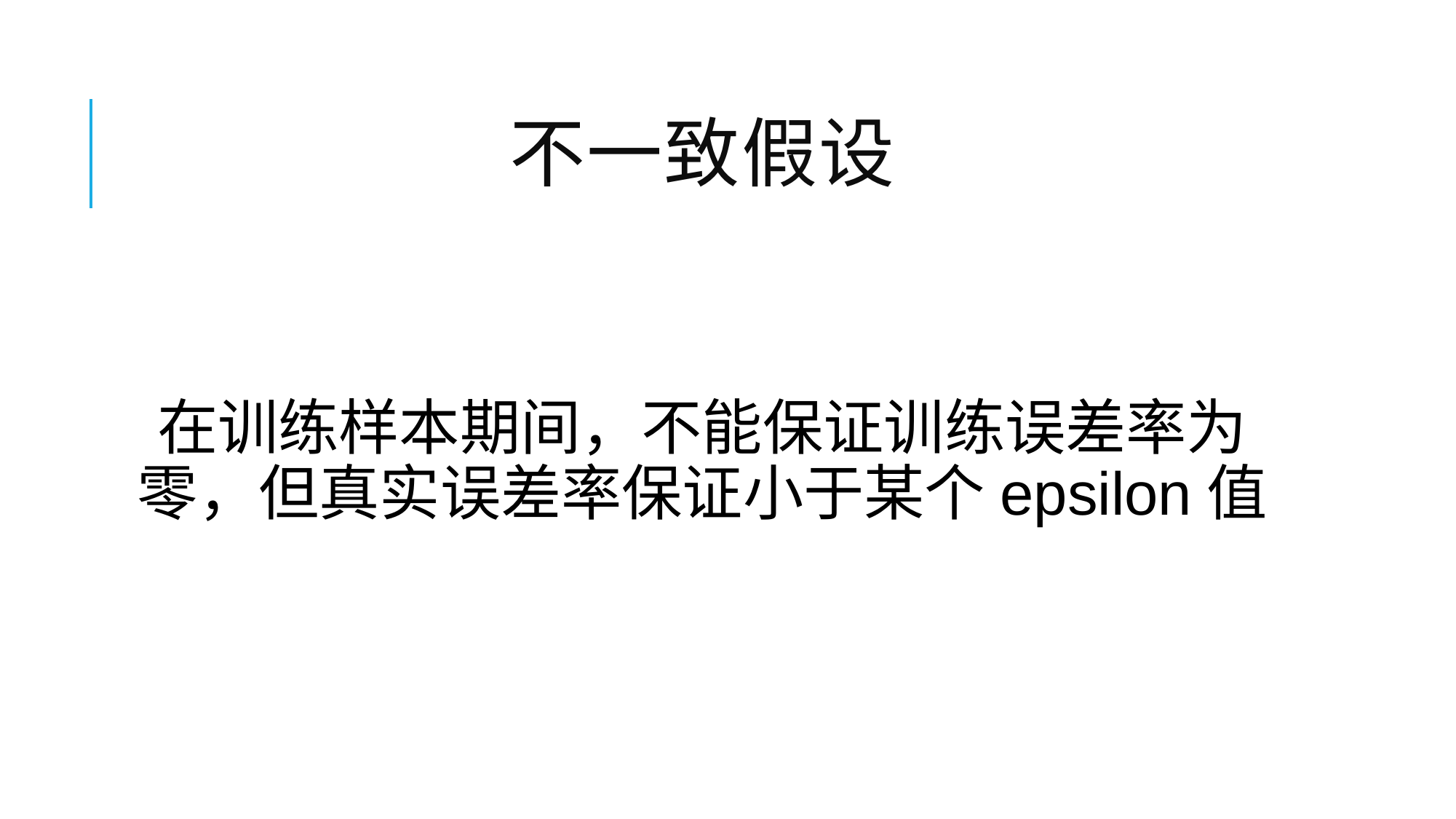

# 不一致假设

在训练样本期间，不能保证训练误差率为零，但真实误差率保证小于某个epsilon值